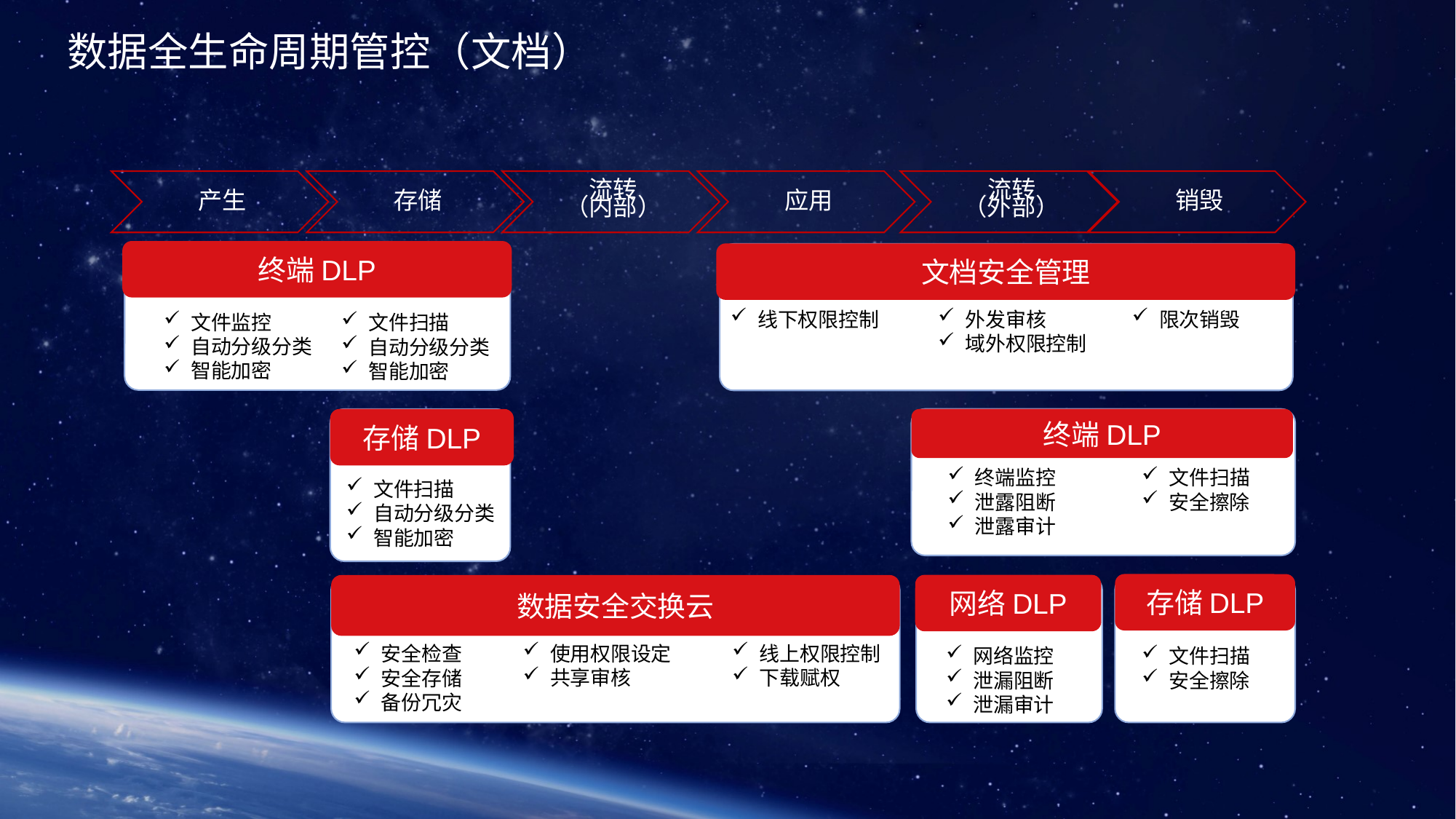

数据全生命周期管控（文档）
产生
存储
流转
（内部）
应用
流转
（外部）
销毁
终端DLP
文档安全管理

限次销毁
线下权限控制
外发审核
域外权限控制
文件监控
自动分级分类
智能加密
文件扫描
自动分级分类
智能加密

终端DLP
存储DLP

终端监控
泄露阻断
泄露审计
文件扫描
安全擦除
文件扫描
自动分级分类
智能加密
存储DLP
网络DLP
数据安全交换云

安全检查
安全存储
备份冗灾
使用权限设定
共享审核
线上权限控制
下载赋权
网络监控
泄漏阻断
泄漏审计
文件扫描
安全擦除